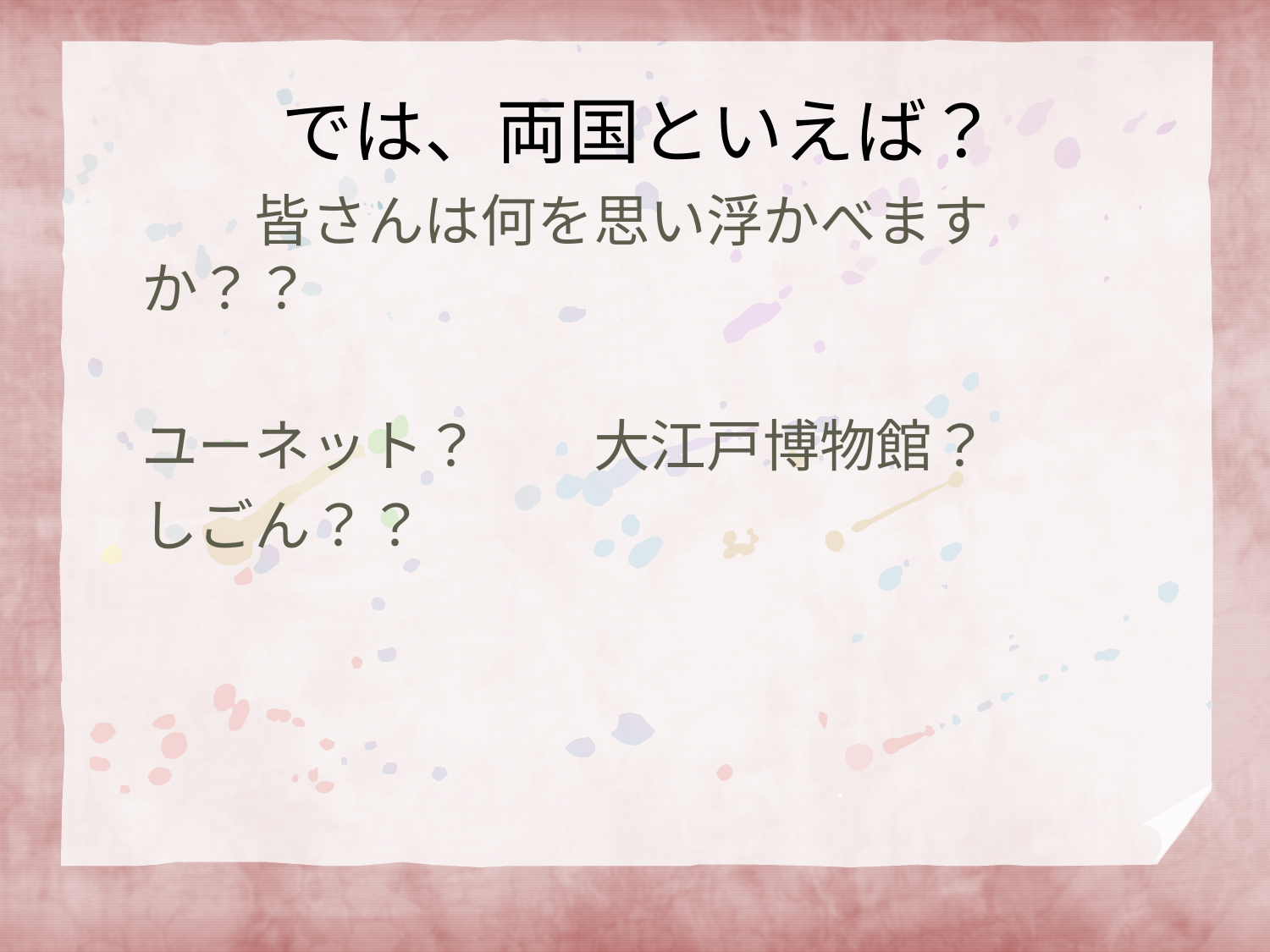

# では、両国といえば？
　　皆さんは何を思い浮かべますか？？

ユーネット？　　大江戸博物館？
しごん？？